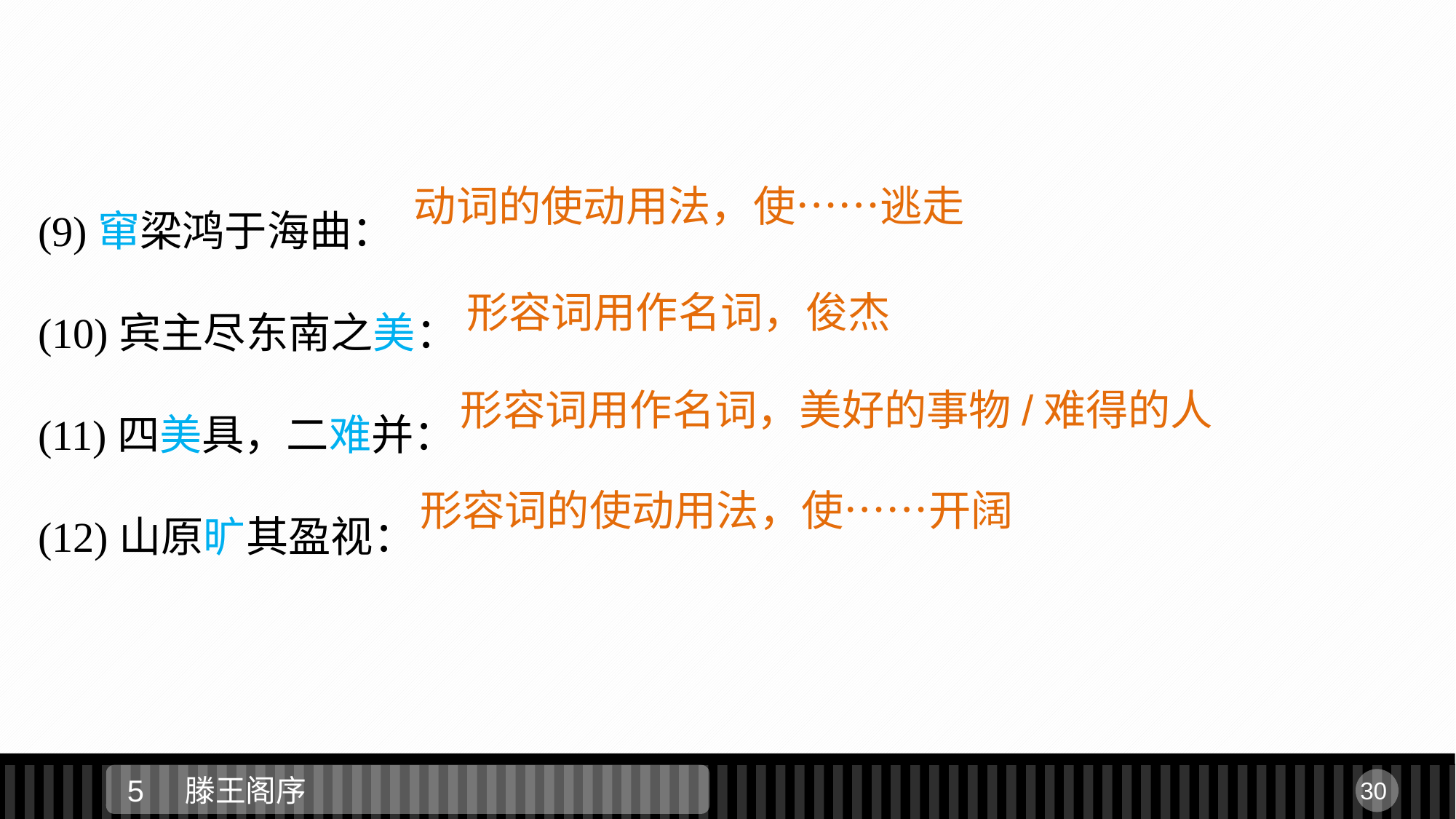

(9)窜梁鸿于海曲：
(10)宾主尽东南之美：
(11)四美具，二难并：
(12)山原旷其盈视：
动词的使动用法，使……逃走
形容词用作名词，俊杰
形容词用作名词，美好的事物/难得的人
形容词的使动用法，使……开阔